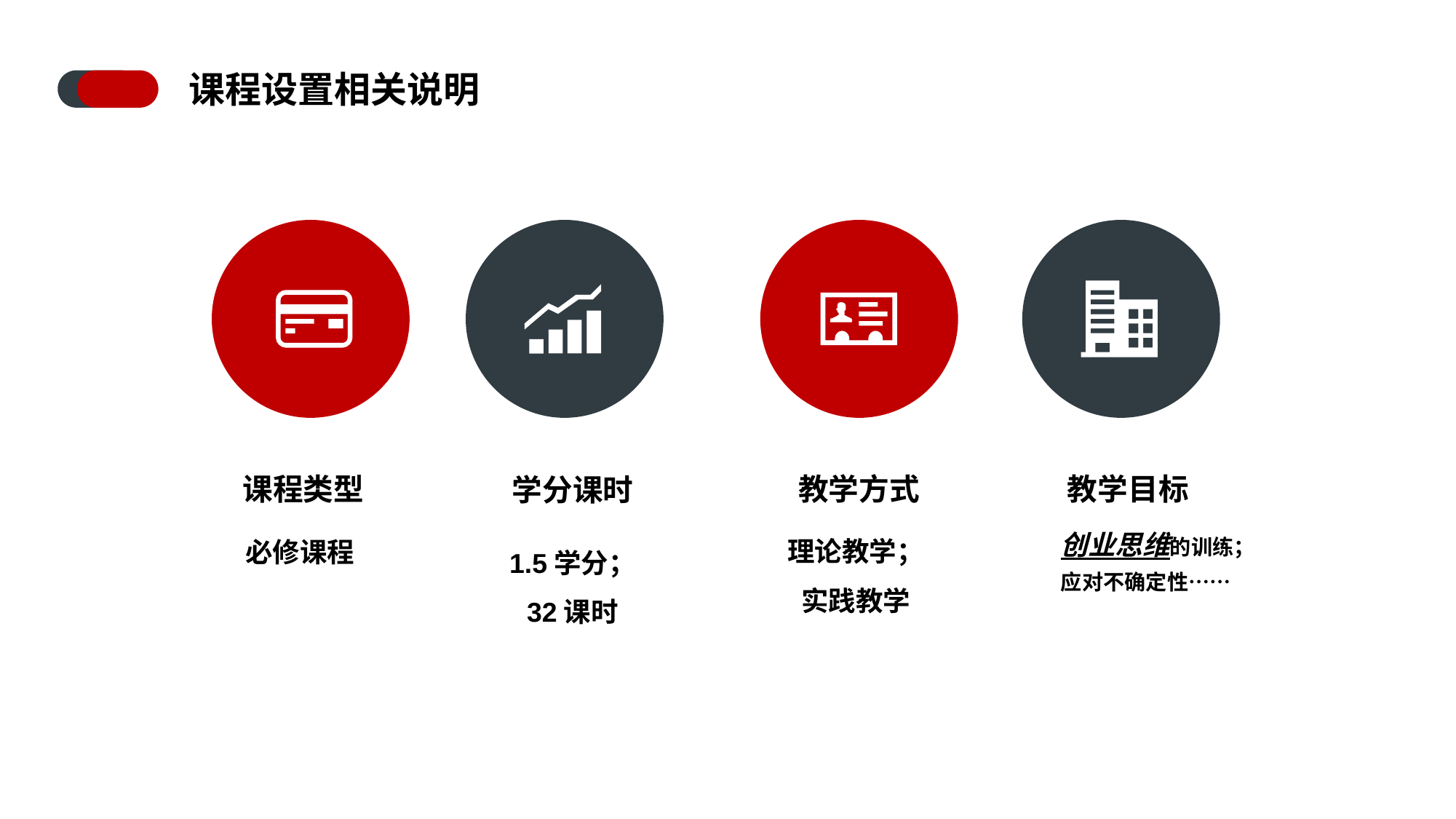

课程设置相关说明

课程类型
教学方式
教学目标
学分课时
创业思维的训练；
应对不确定性……
必修课程
理论教学；
实践教学
1.5学分；
32课时